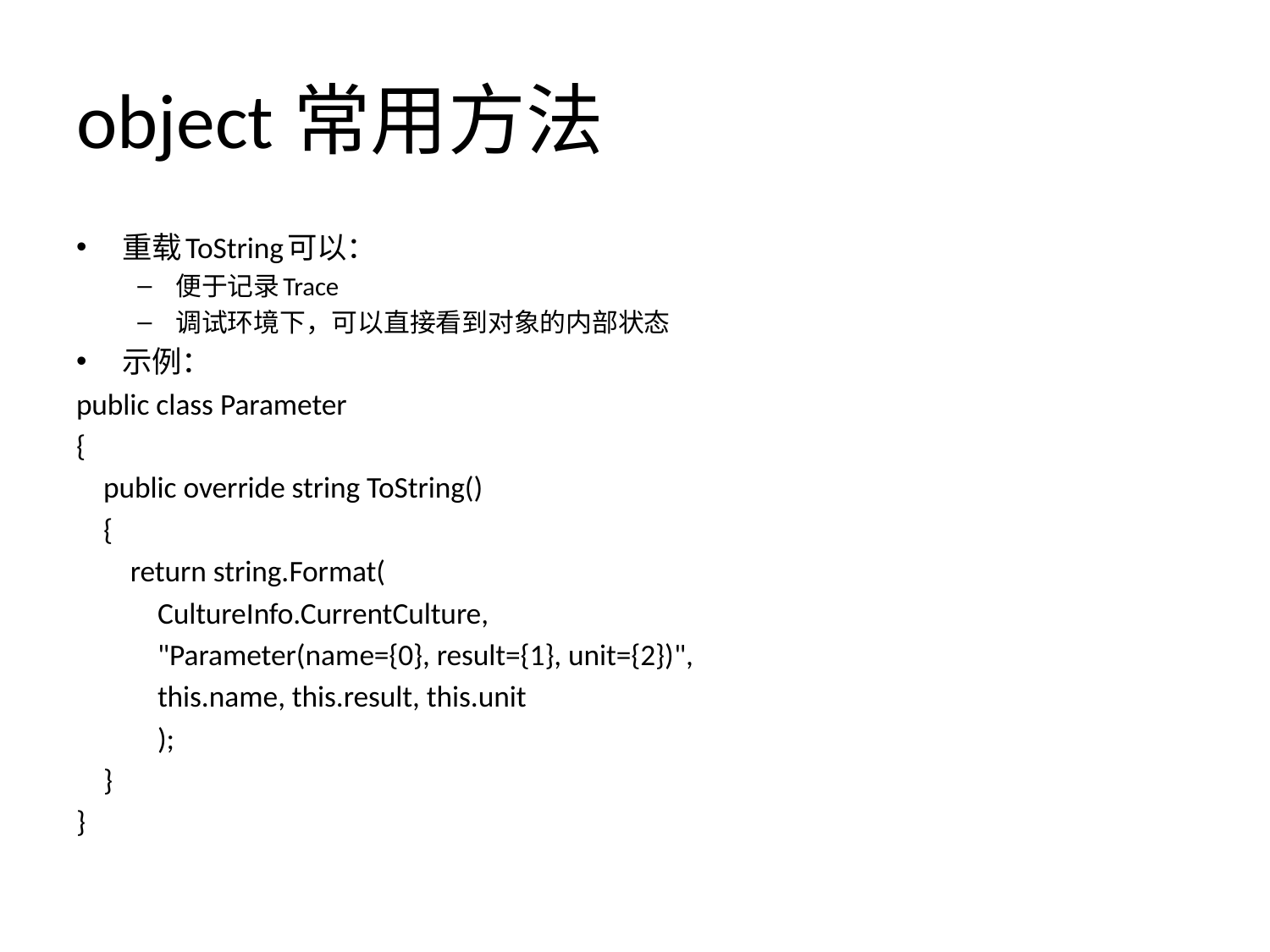

# object常用方法
重载ToString可以：
便于记录Trace
调试环境下，可以直接看到对象的内部状态
示例：
public class Parameter
{
    public override string ToString()
    {
        return string.Format(
            CultureInfo.CurrentCulture,
            "Parameter(name={0}, result={1}, unit={2})",
            this.name, this.result, this.unit
            );
    }
}